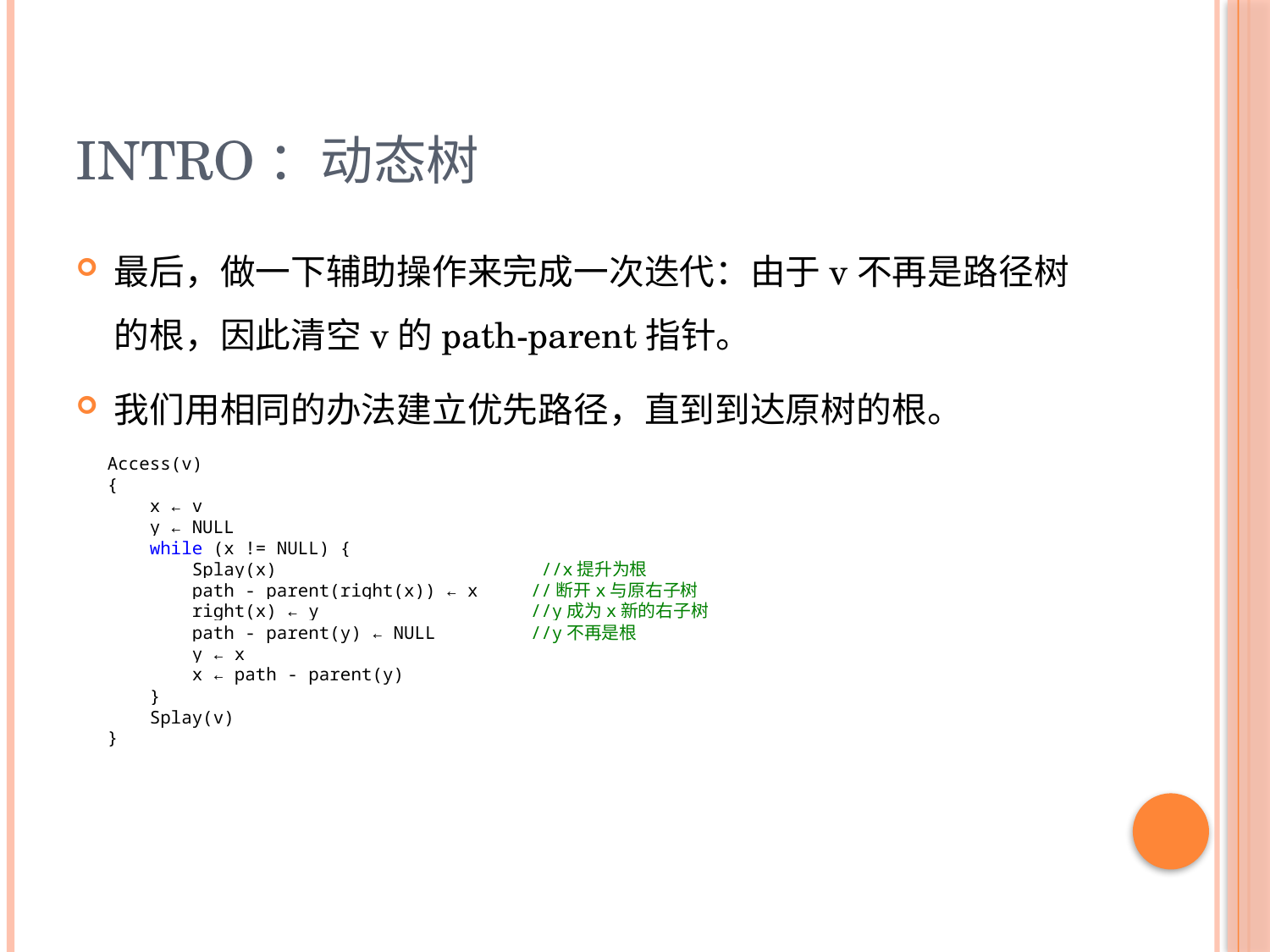

# Intro：动态树
最后，做一下辅助操作来完成一次迭代：由于v不再是路径树的根，因此清空v的path-parent指针。
我们用相同的办法建立优先路径，直到到达原树的根。
Access(v)
{
    x ← v
    y ← NULL
    while (x != NULL) {
        Splay(x)                         //x提升为根
        path - parent(right(x)) ← x     //断开x与原右子树
        right(x) ← y                    //y成为x新的右子树
        path - parent(y) ← NULL         //y不再是根
        y ← x
        x ← path - parent(y)
    }
    Splay(v)
}